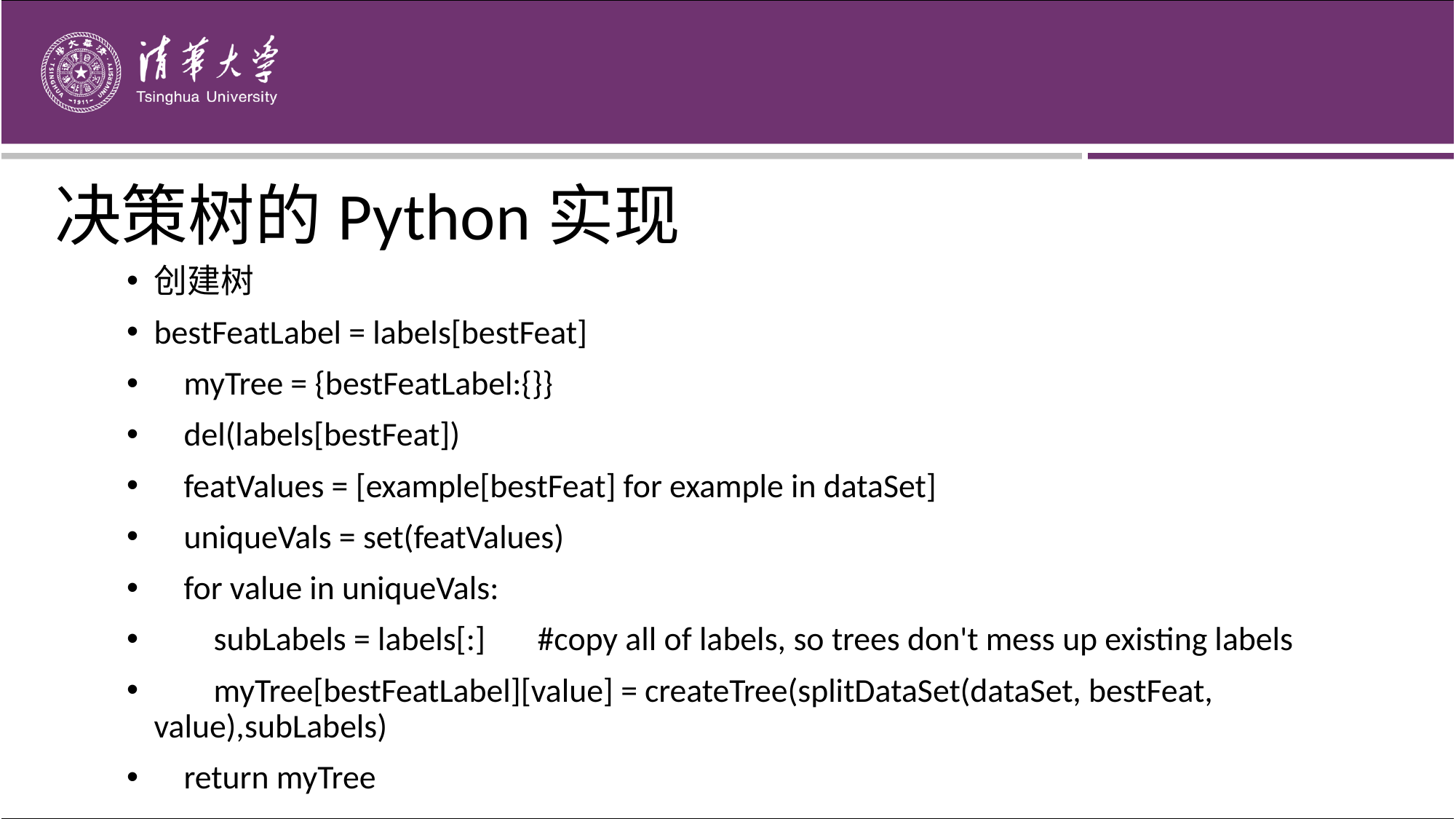

决策树的Python实现
创建树
bestFeatLabel = labels[bestFeat]
    myTree = {bestFeatLabel:{}}
    del(labels[bestFeat])
    featValues = [example[bestFeat] for example in dataSet]
    uniqueVals = set(featValues)
    for value in uniqueVals:
        subLabels = labels[:]       #copy all of labels, so trees don't mess up existing labels
        myTree[bestFeatLabel][value] = createTree(splitDataSet(dataSet, bestFeat, value),subLabels)
    return myTree